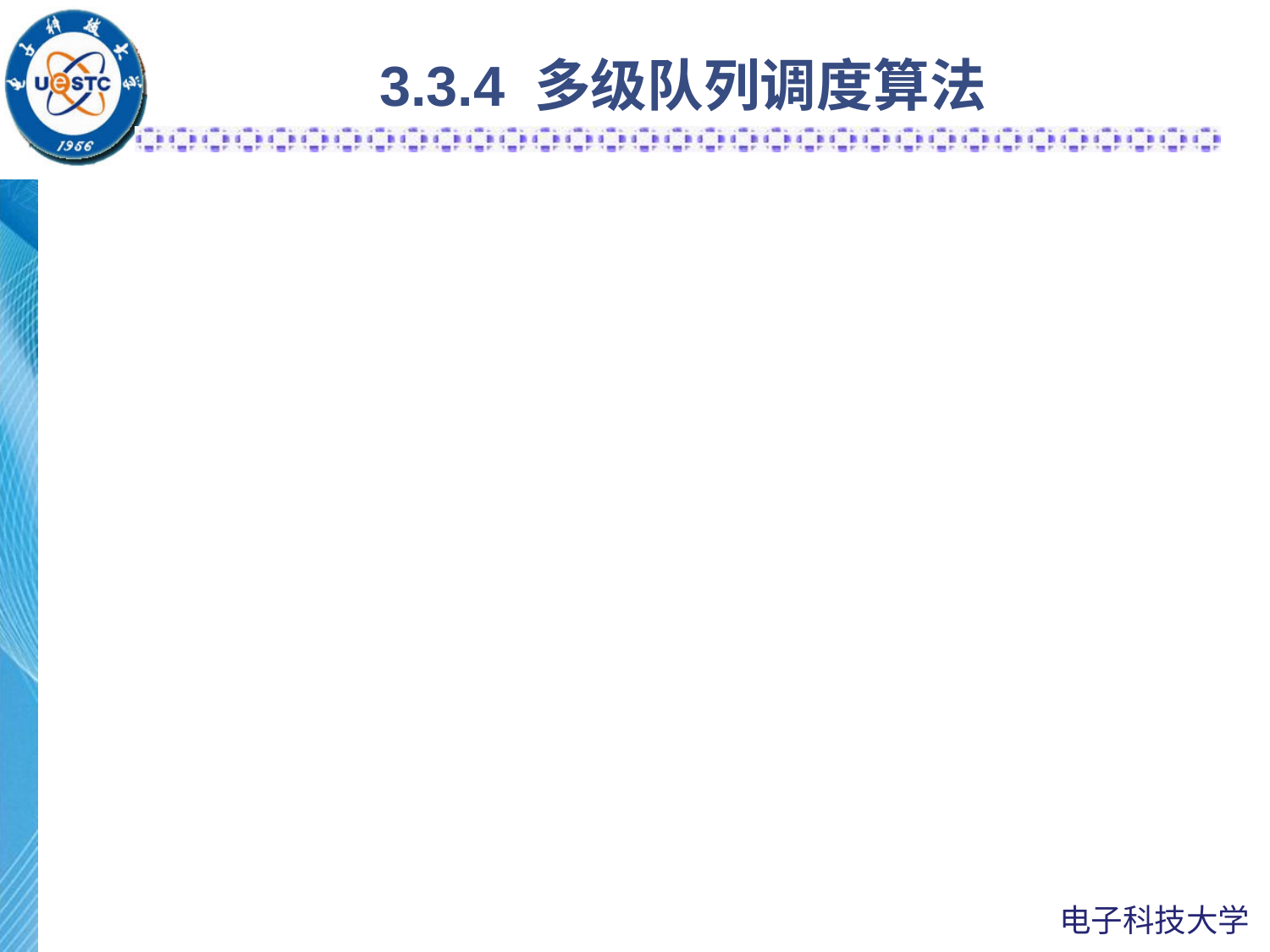

# 3.3.4 多级队列调度算法
前台的就绪队列是交互性作业的进程，采用时间片轮转。
后台的就绪队列是批处理作业的进程，采用优先权或短作业优先算法。
调度方式有两种：
优先调度前台，若前台无可运行进程，才调度后台。
分配占用CPU的时间比例，如：前台80%，后台20%